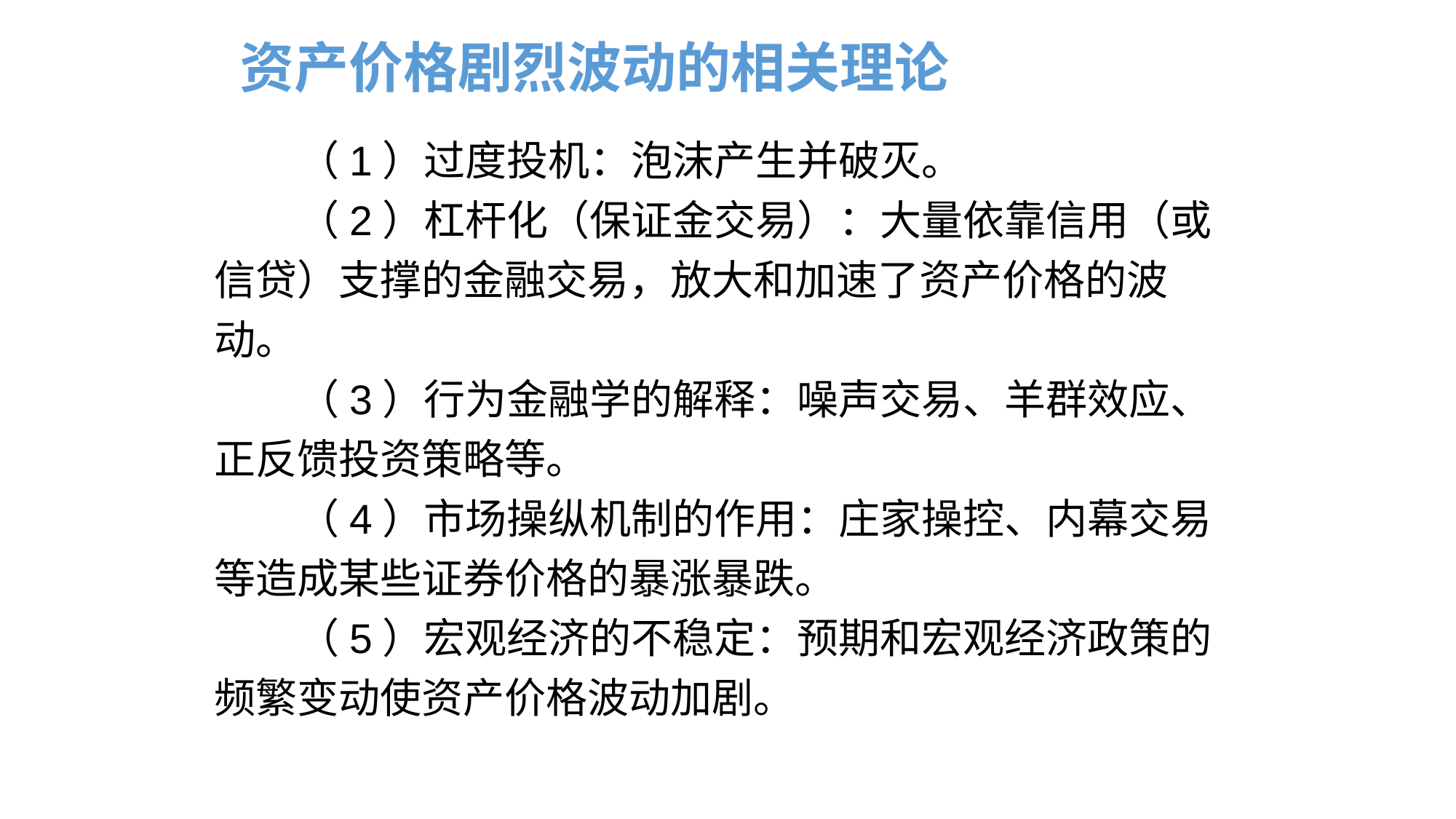

资产价格剧烈波动的相关理论
        （1）过度投机：泡沫产生并破灭。
        （2）杠杆化（保证金交易）：大量依靠信用（或
信贷）支撑的金融交易，放大和加速了资产价格的波
动。
        （3）行为金融学的解释：噪声交易、羊群效应、
正反馈投资策略等。
        （4）市场操纵机制的作用：庄家操控、内幕交易
等造成某些证券价格的暴涨暴跌。
        （5）宏观经济的不稳定：预期和宏观经济政策的
频繁变动使资产价格波动加剧。